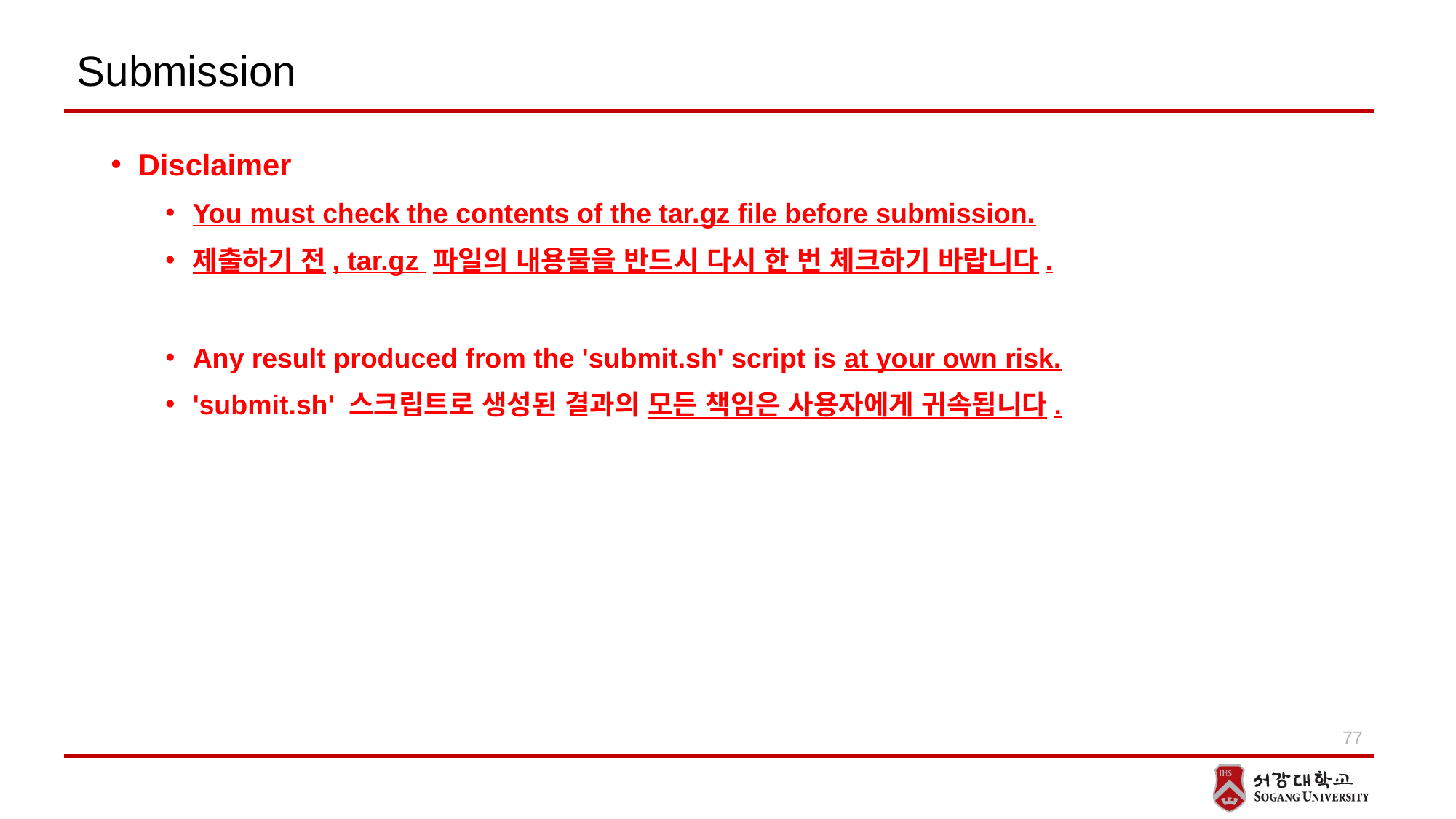

# Submission
Disclaimer
You must check the contents of the tar.gz file before submission.
제출하기 전, tar.gz 파일의 내용물을 반드시 다시 한 번 체크하기 바랍니다.

Any result produced from the 'submit.sh' script is at your own risk.
'submit.sh' 스크립트로 생성된 결과의 모든 책임은 사용자에게 귀속됩니다.
77